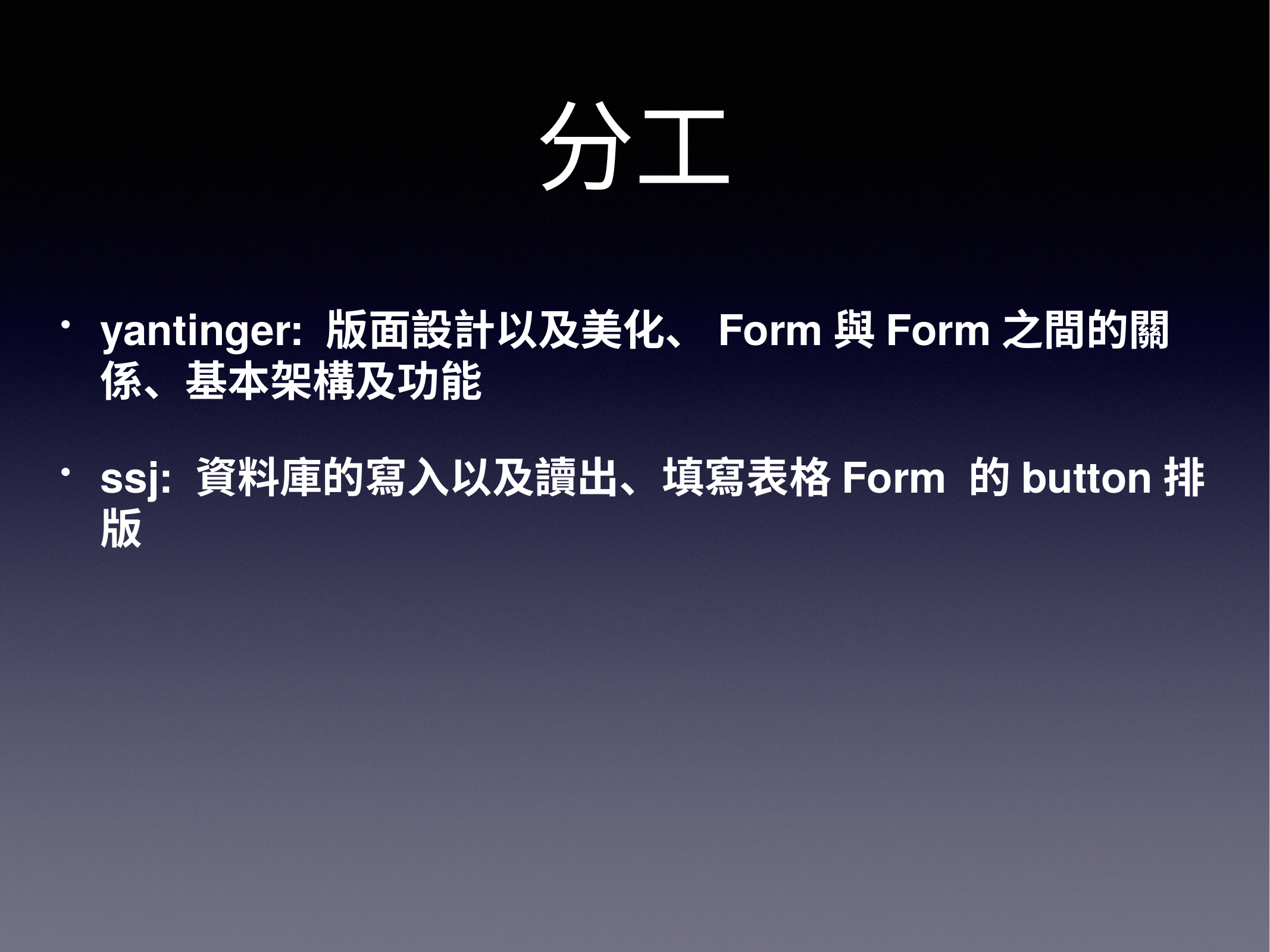

# 分工
yantinger: 版面設計以及美化、Form與Form之間的關係、基本架構及功能
ssj: 資料庫的寫入以及讀出、填寫表格Form 的button排版